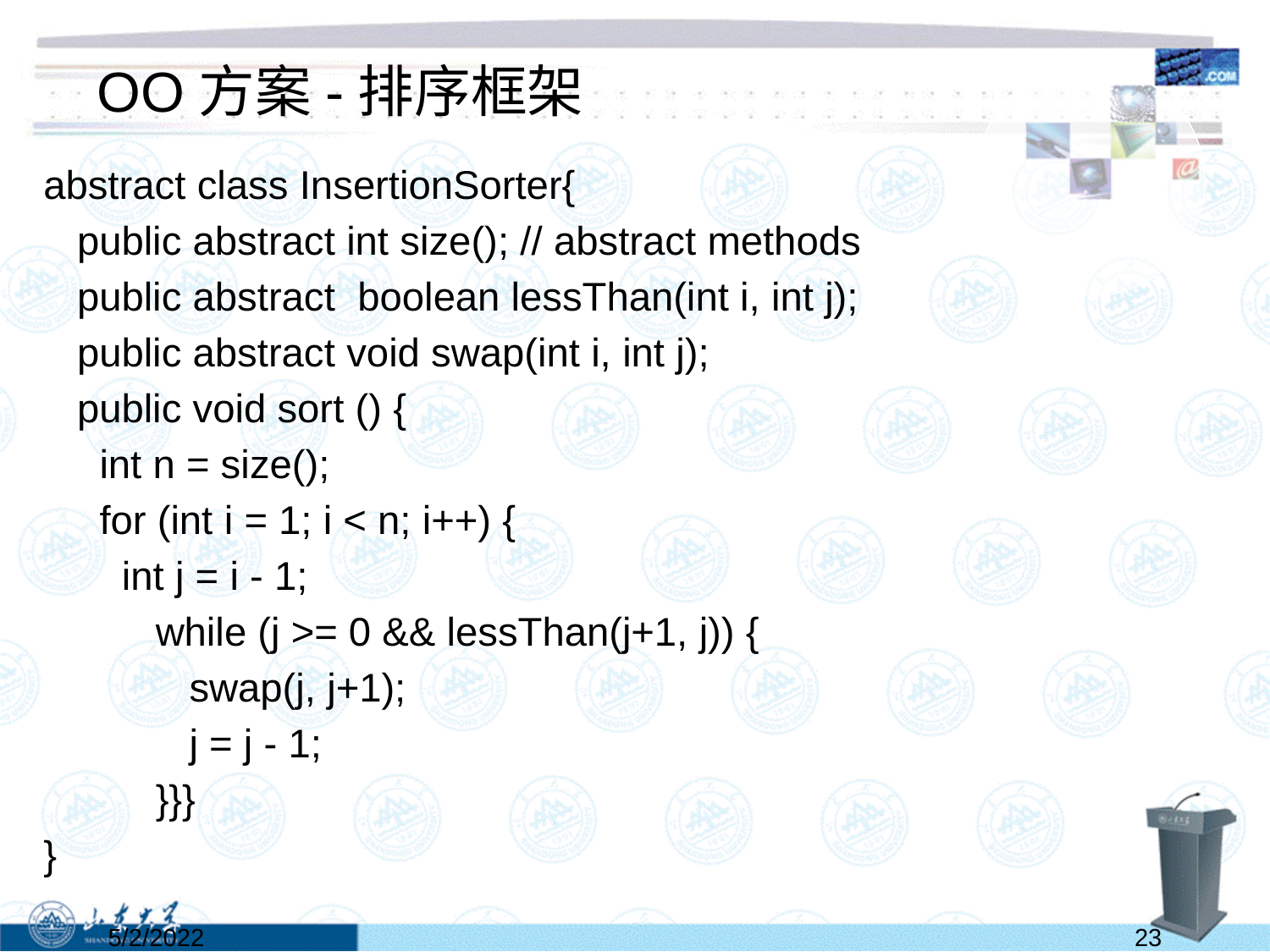

# OO方案-排序框架
abstract class InsertionSorter{
   public abstract int size(); // abstract methods
   public abstract  boolean lessThan(int i, int j);
   public abstract void swap(int i, int j);
   public void sort () {
     int n = size();
     for (int i = 1; i < n; i++) {
       int j = i - 1;
          while (j >= 0 && lessThan(j+1, j)) {
             swap(j, j+1);
             j = j - 1;
          }}}
}
5/2/2022
23